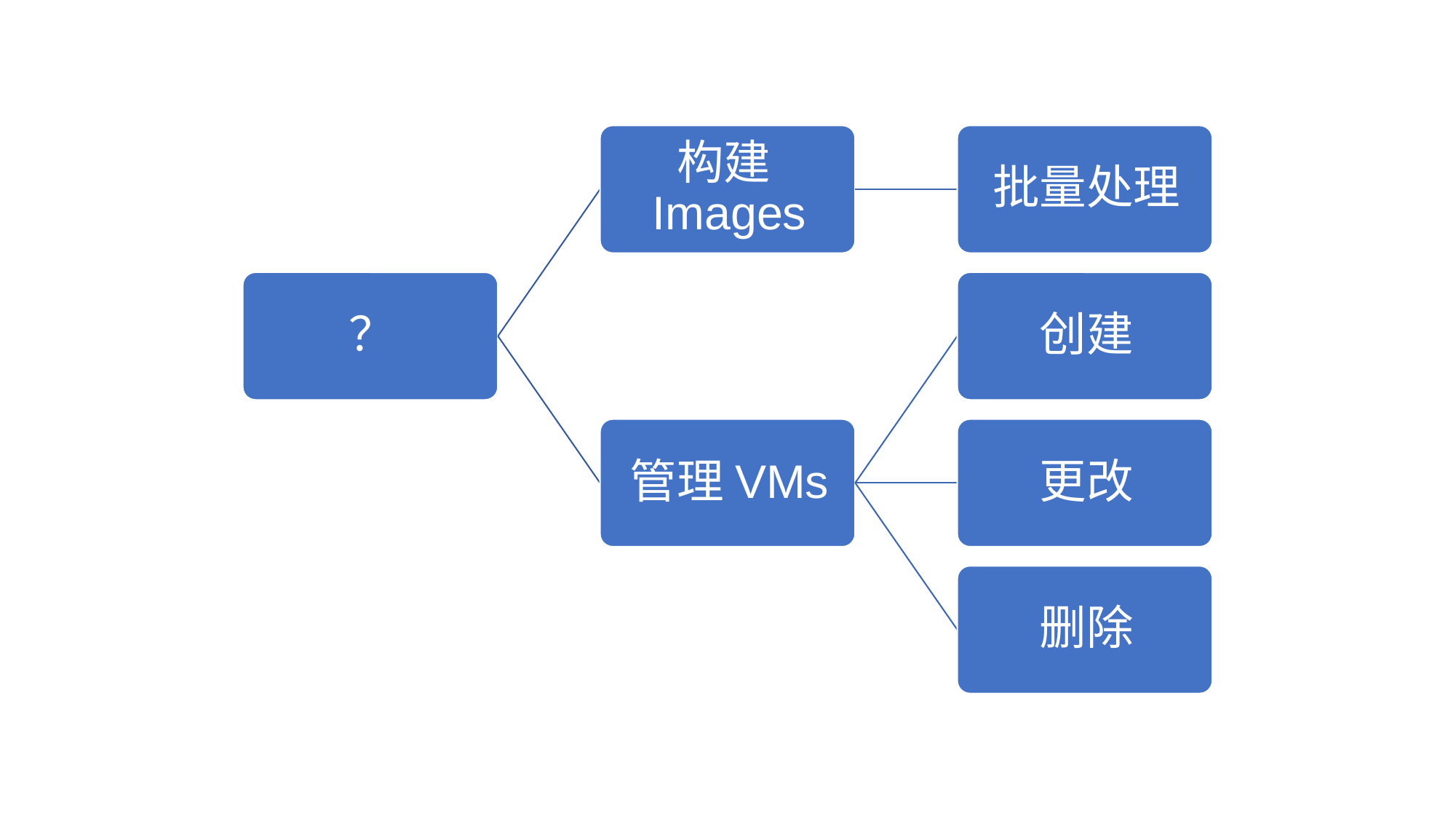

？

构建Images

批量处理

管理VMs

创建

更改

删除